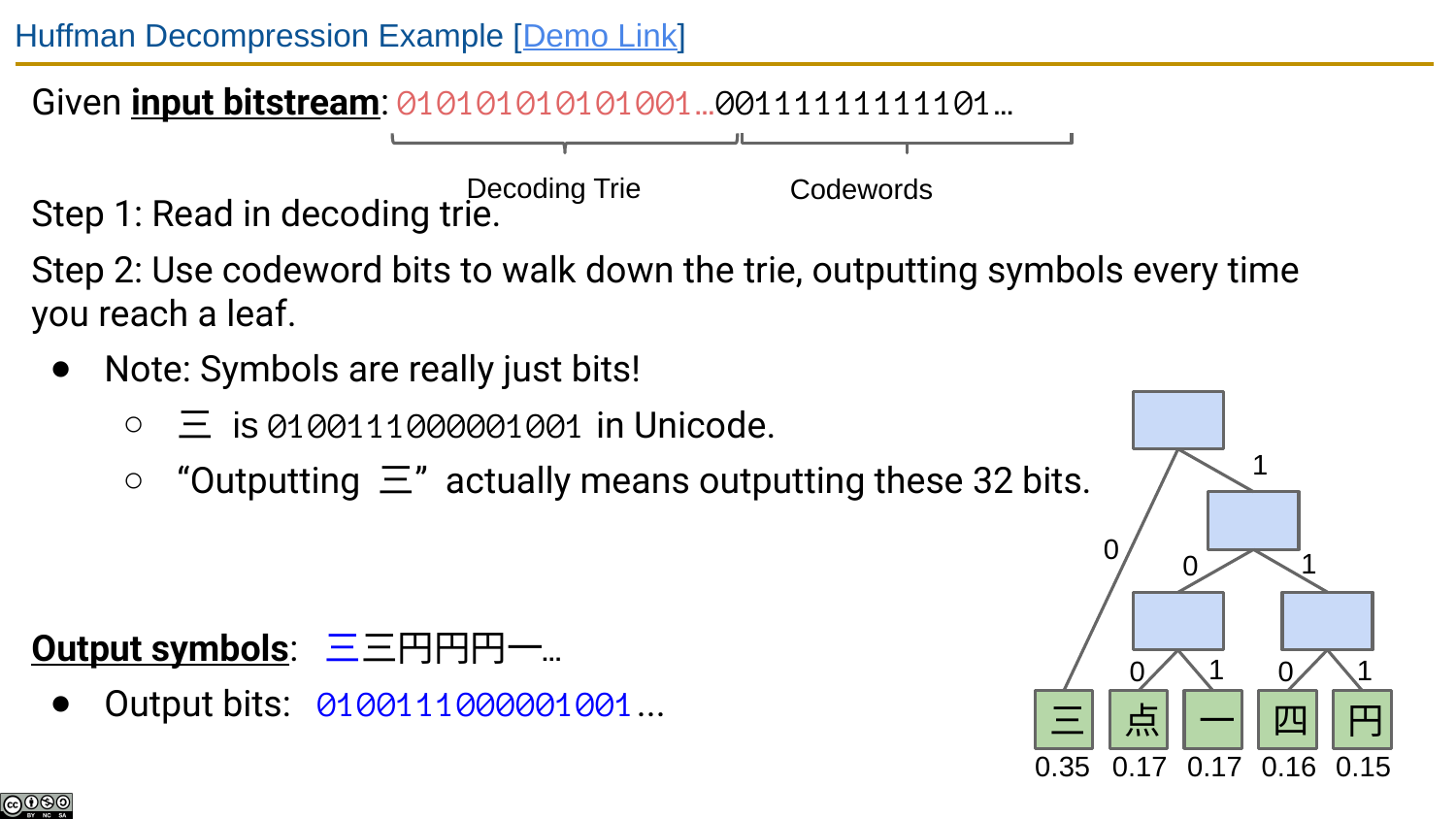

# Huffman Decompression Example [Demo Link]

Given input bitstream: 010101010101001…00111111111101…

Step 1: Read in decoding trie.
Step 2: Use codeword bits to walk down the trie, outputting symbols every time you reach a leaf.
Note: Symbols are really just bits!
三 is 0100111000001001 in Unicode.
“Outputting 三” actually means outputting these 32 bits.

Output symbols:  三三円円円一…
Output bits:   0100111000001001...

Decoding Trie
Codewords

1

0
1
0

1
1
0
0
三
点
一
四
円
0.35
0.17
0.17
0.16
0.15